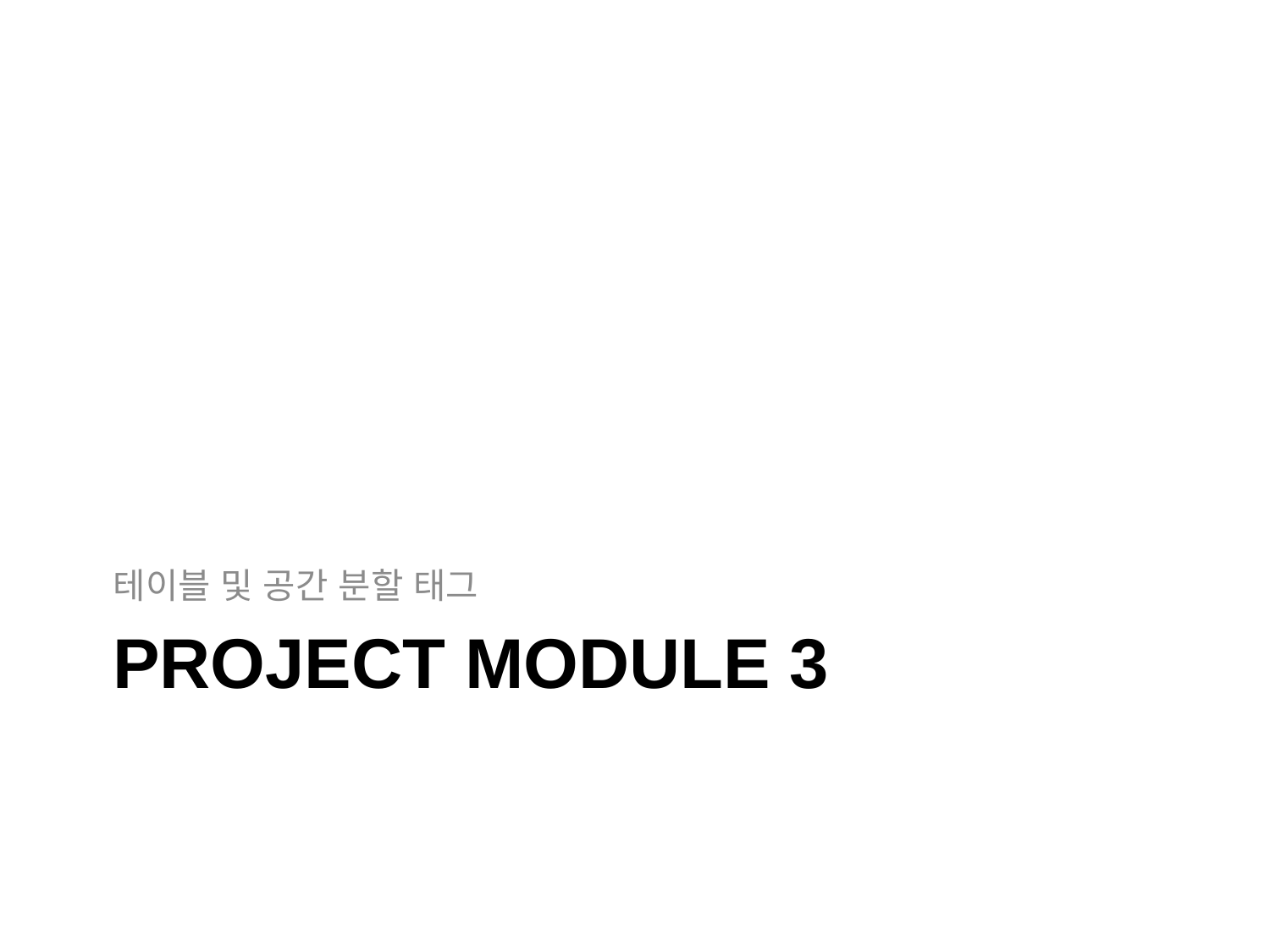

테이블 및 공간 분할 태그
# Project module 3